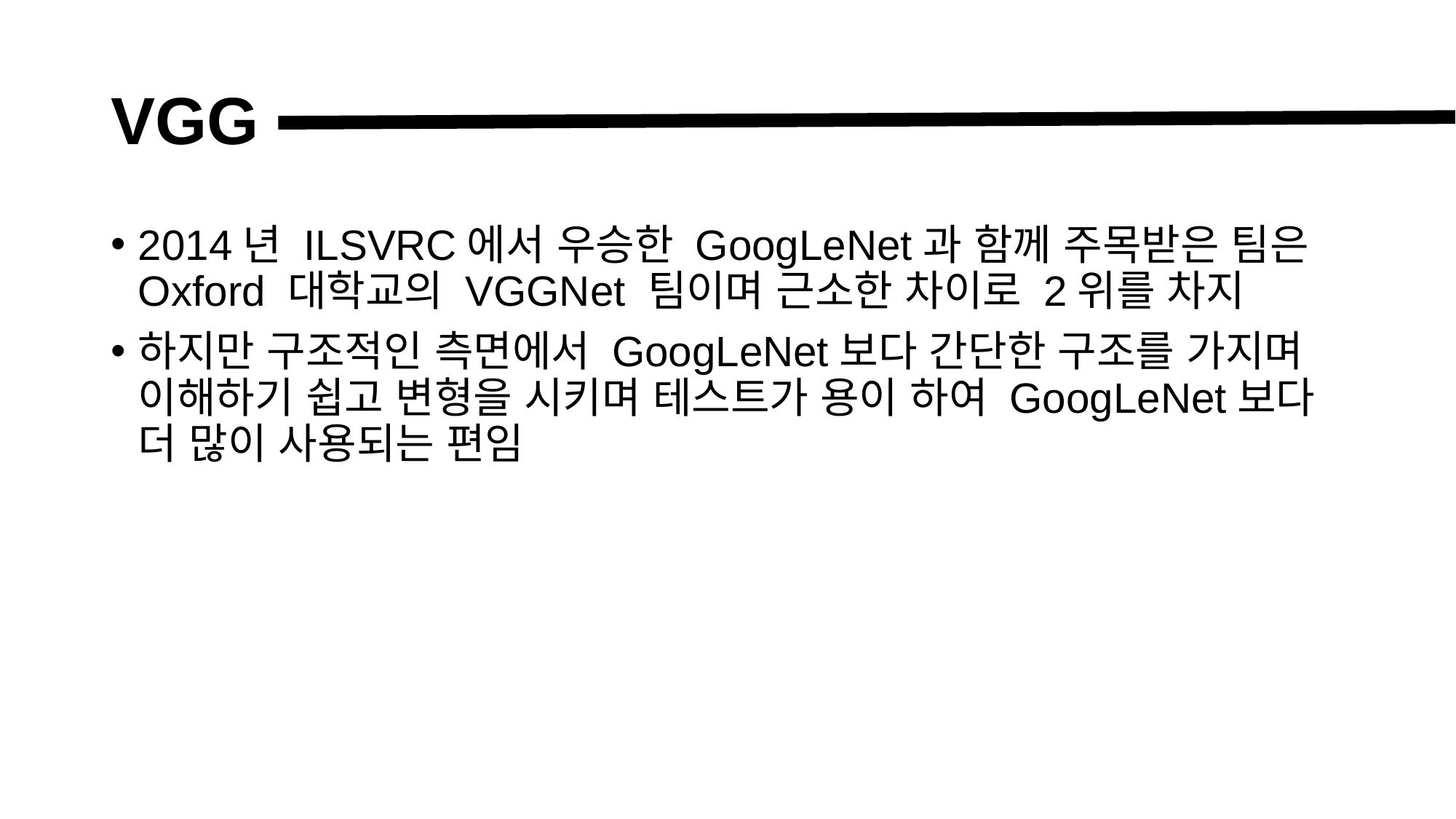

# VGG
2014년 ILSVRC에서 우승한 GoogLeNet과 함께 주목받은 팀은 Oxford 대학교의 VGGNet 팀이며 근소한 차이로 2위를 차지
하지만 구조적인 측면에서 GoogLeNet보다 간단한 구조를 가지며 이해하기 쉽고 변형을 시키며 테스트가 용이 하여 GoogLeNet보다 더 많이 사용되는 편임